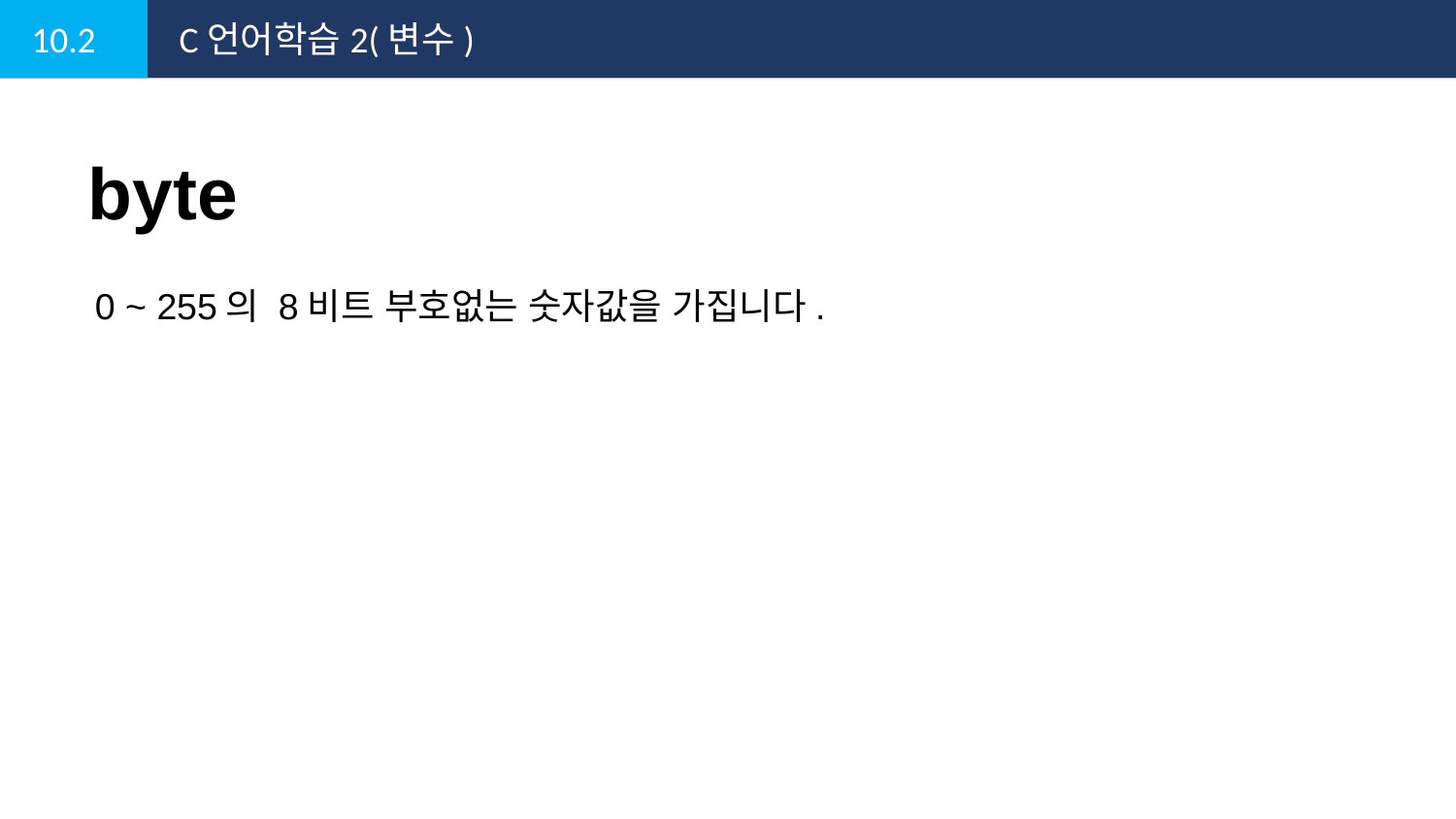

10.2
C언어학습2(변수)
byte
 0 ~ 255의 8비트 부호없는 숫자값을 가집니다.